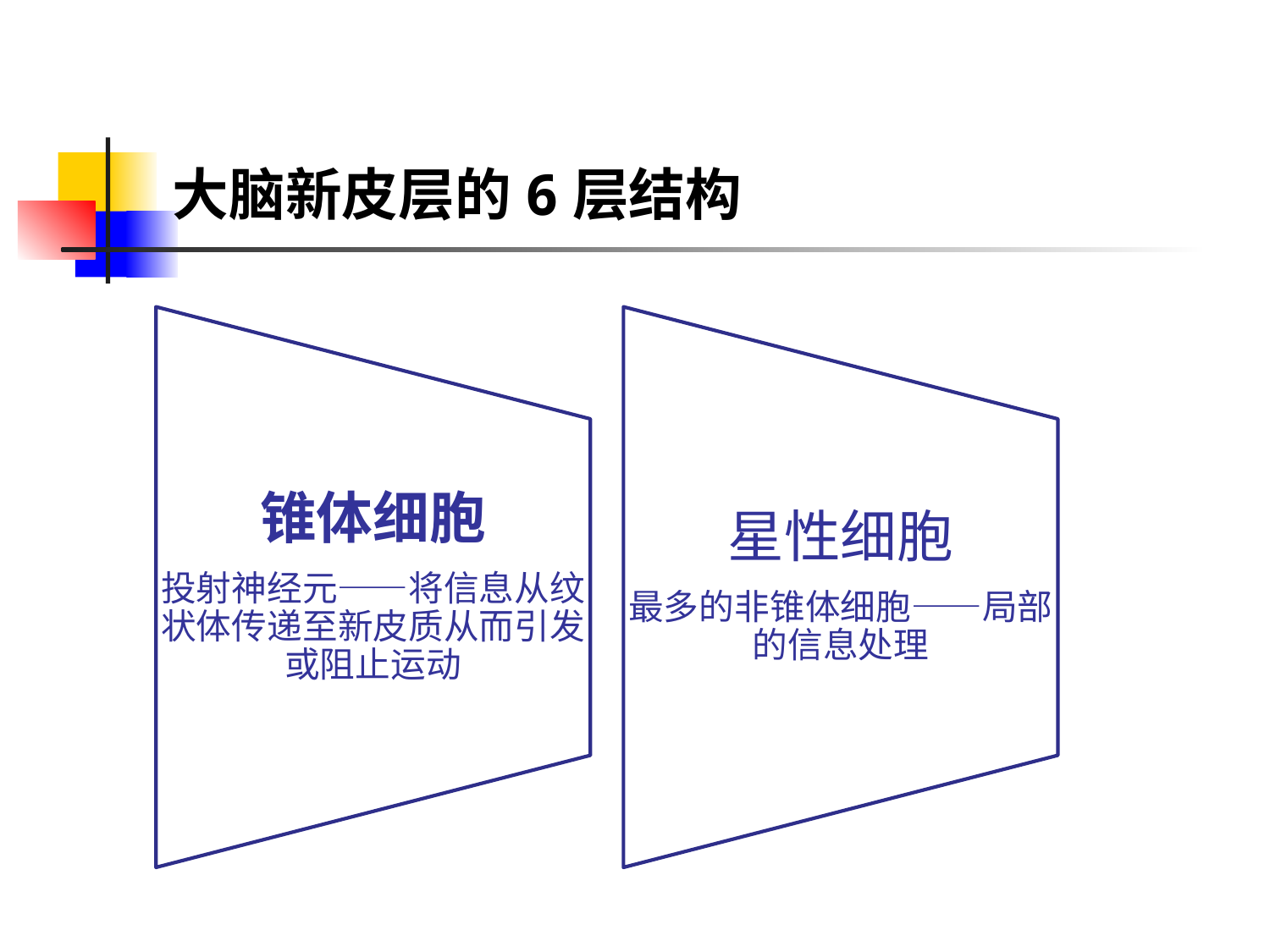

# 大脑新皮层的6层结构
锥体细胞
投射神经元——将信息从纹状体传递至新皮质从而引发或阻止运动
星性细胞
最多的非锥体细胞——局部的信息处理